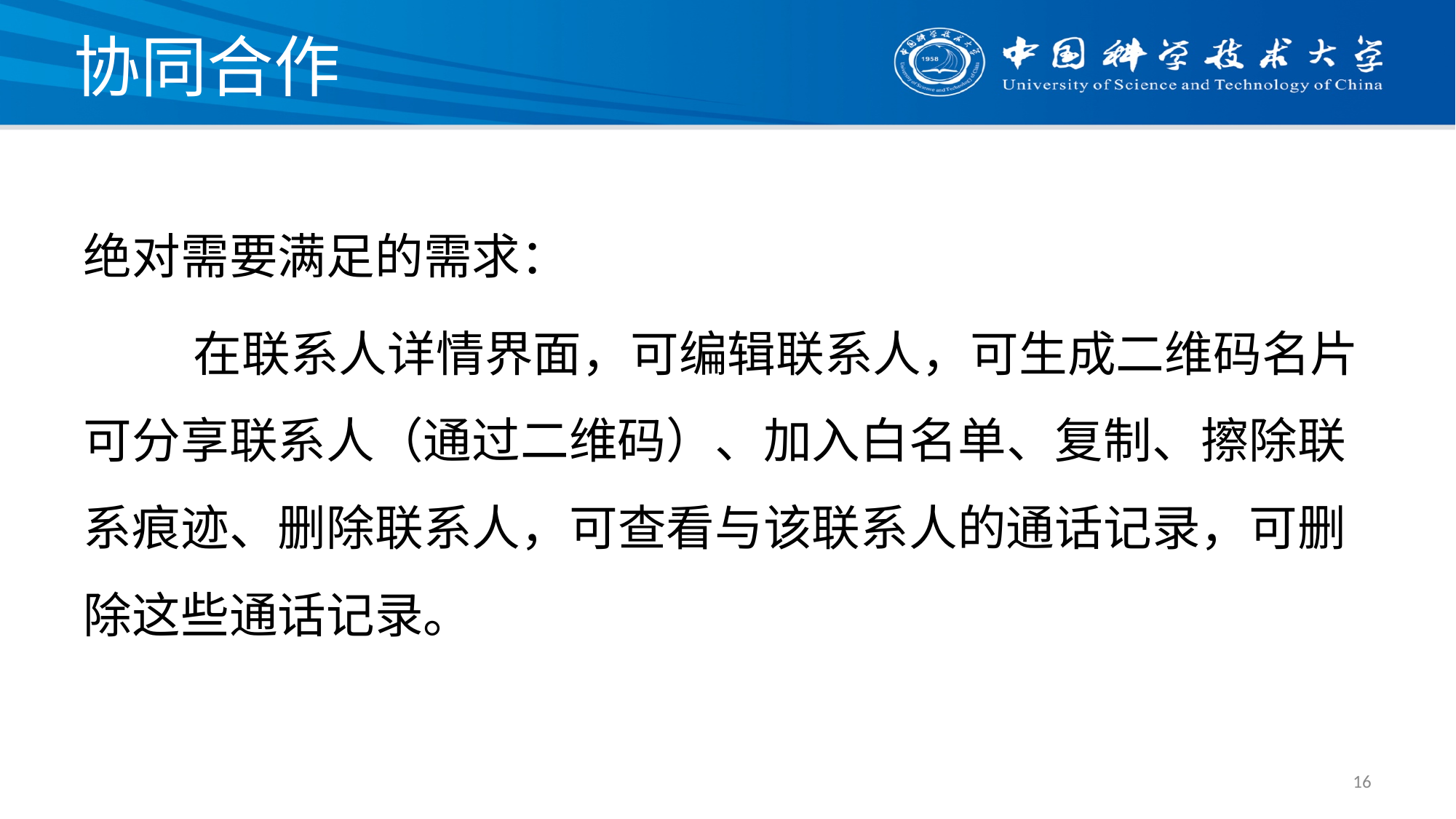

# 协同合作
绝对需要满足的需求：
         在联系人详情界面，可编辑联系人，可生成二维码名片可分享联系人（通过二维码）、加入白名单、复制、擦除联系痕迹、删除联系人，可查看与该联系人的通话记录，可删除这些通话记录。
16